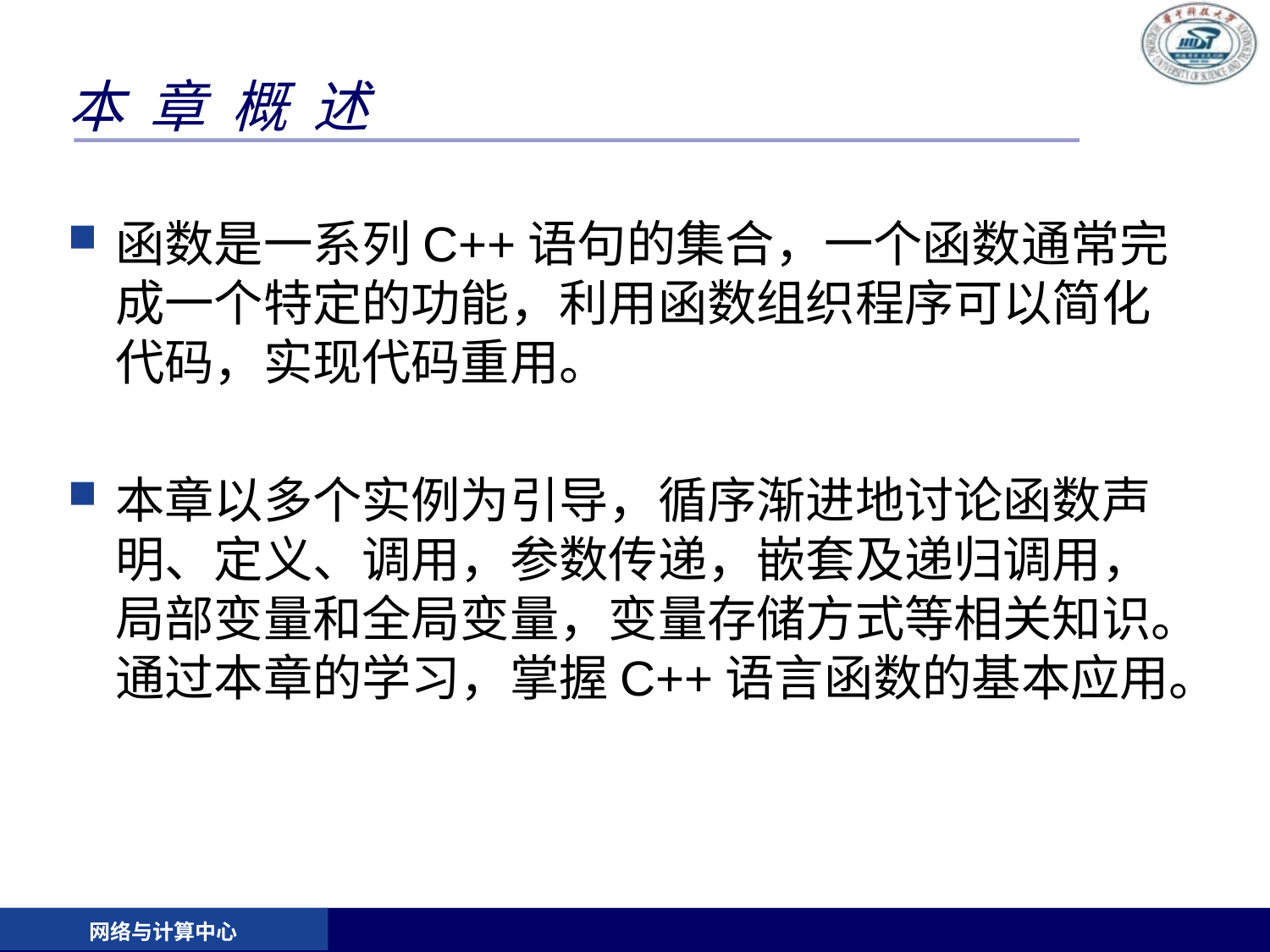

# 本  章  概  述
函数是一系列C++语句的集合，一个函数通常完成一个特定的功能，利用函数组织程序可以简化代码，实现代码重用。

本章以多个实例为引导，循序渐进地讨论函数声明、定义、调用，参数传递，嵌套及递归调用，局部变量和全局变量，变量存储方式等相关知识。通过本章的学习，掌握C++语言函数的基本应用。

网络与计算中心